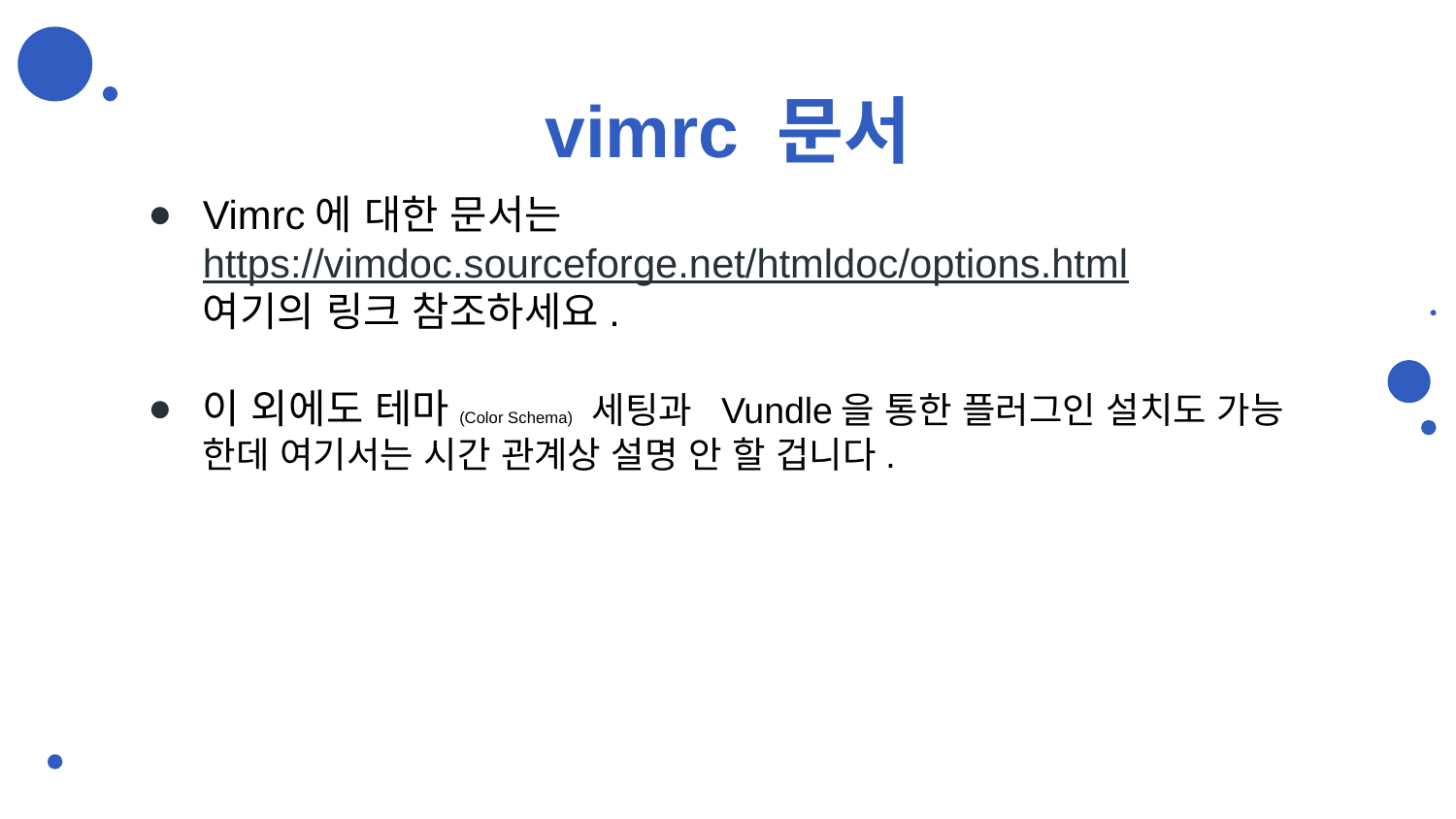

# vimrc 문서
Vimrc에 대한 문서는
https://vimdoc.sourceforge.net/htmldoc/options.html
여기의 링크 참조하세요.

이 외에도 테마(Color Schema) 세팅과  Vundle을 통한 플러그인 설치도 가능 한데 여기서는 시간 관계상 설명 안 할 겁니다.